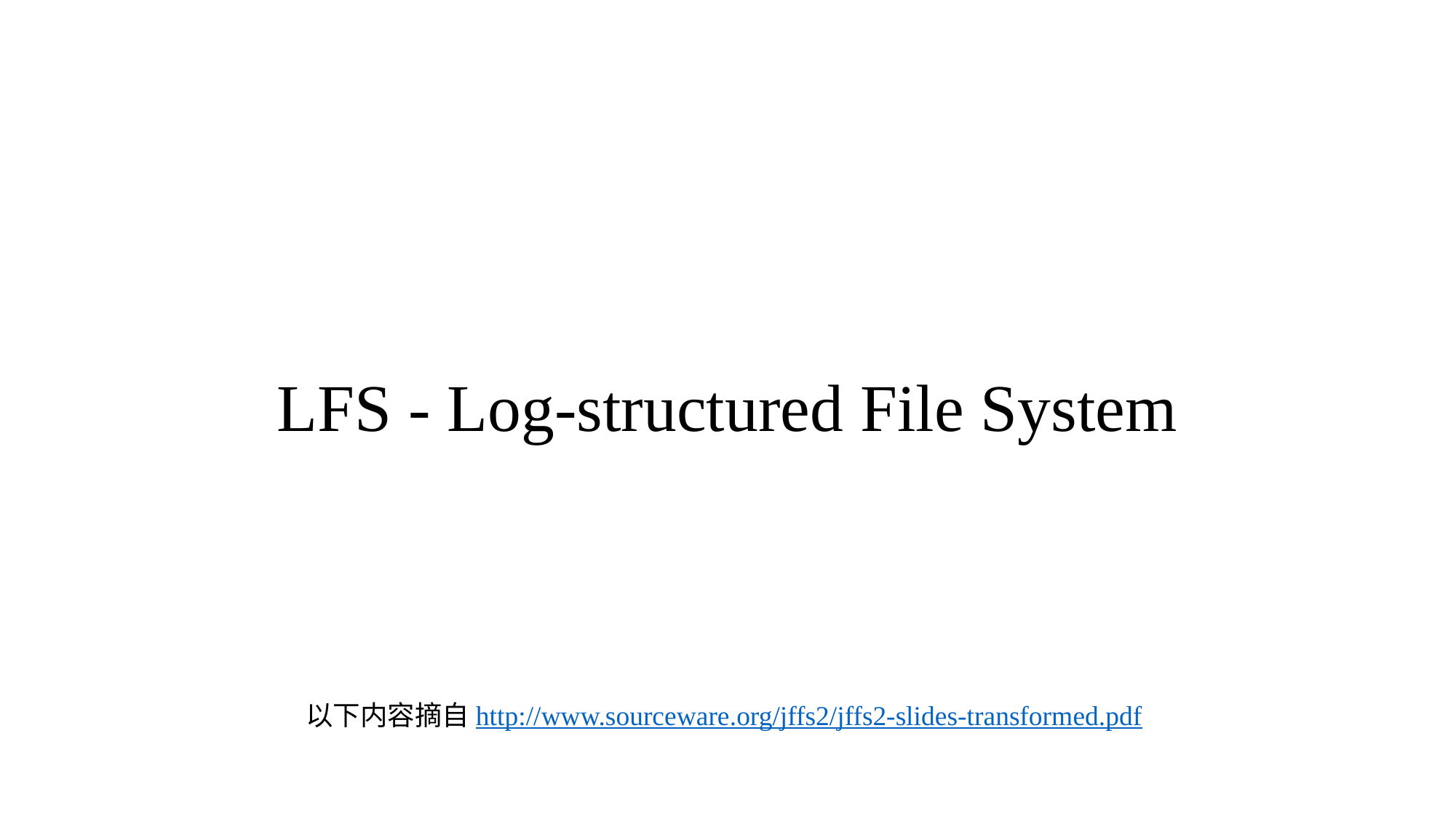

# LFS - Log-structured File System
以下内容摘自http://www.sourceware.org/jffs2/jffs2-slides-transformed.pdf